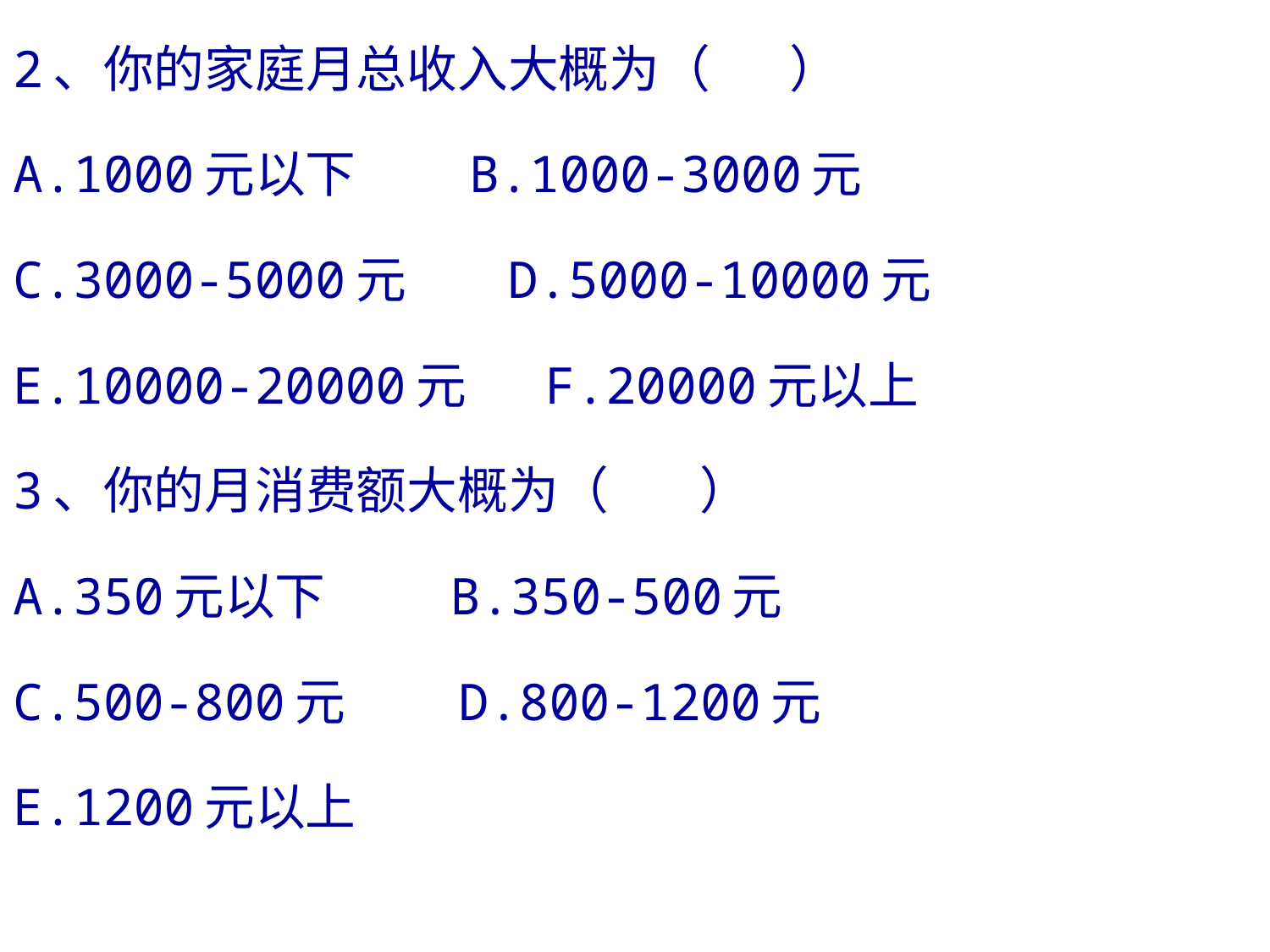

2、你的家庭月总收入大概为（       ）
A.1000元以下         B.1000-3000元
C.3000-5000元        D.5000-10000元
E.10000-20000元      F.20000元以上
3、你的月消费额大概为（        ）
A.350元以下          B.350-500元
C.500-800元         D.800-1200元
E.1200元以上